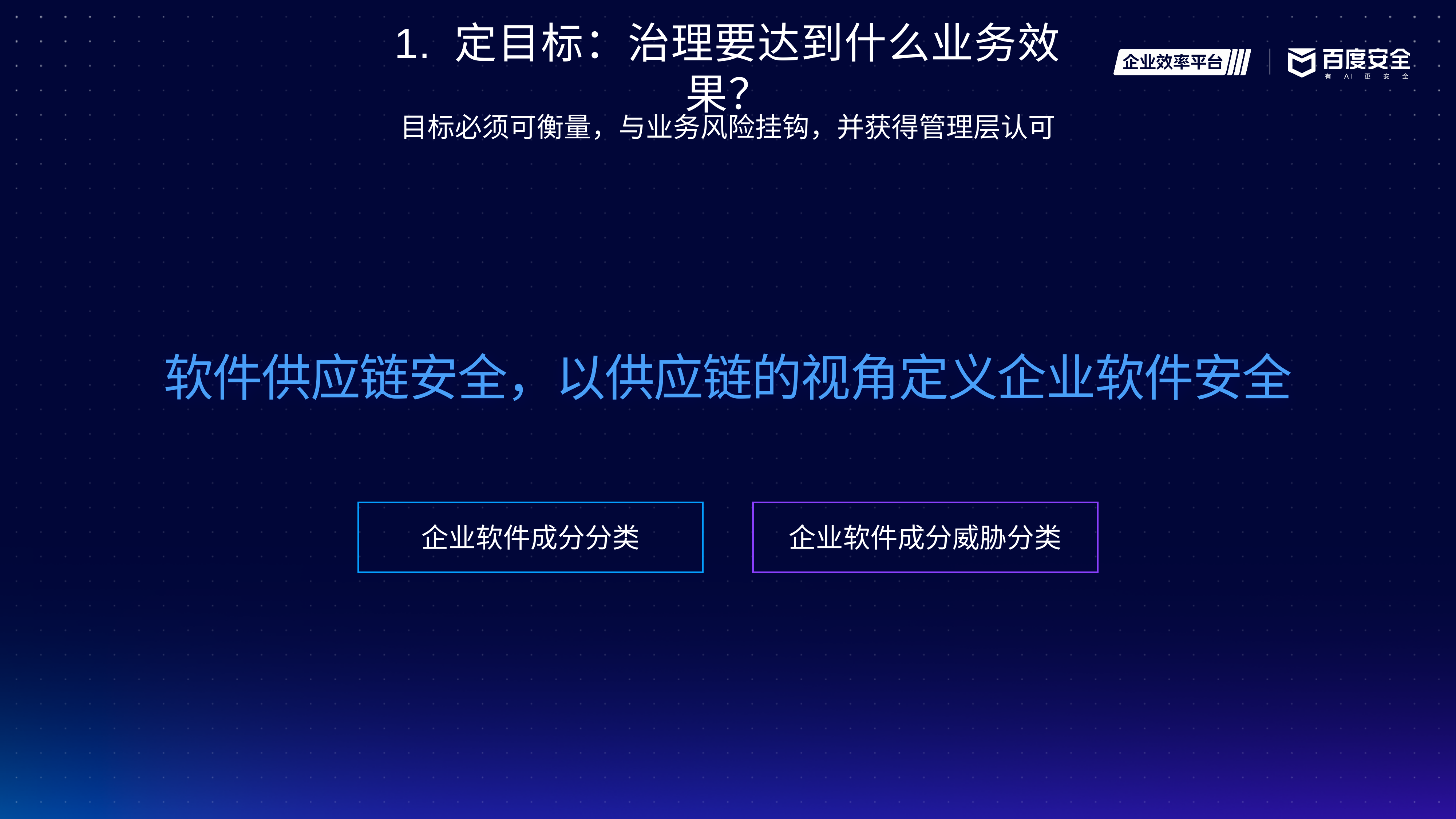

1. 定目标：治理要达到什么业务效果？
目标必须可衡量，与业务风险挂钩，并获得管理层认可
软件供应链安全，以供应链的视角定义企业软件安全

企业软件成分分类

企业软件成分威胁分类